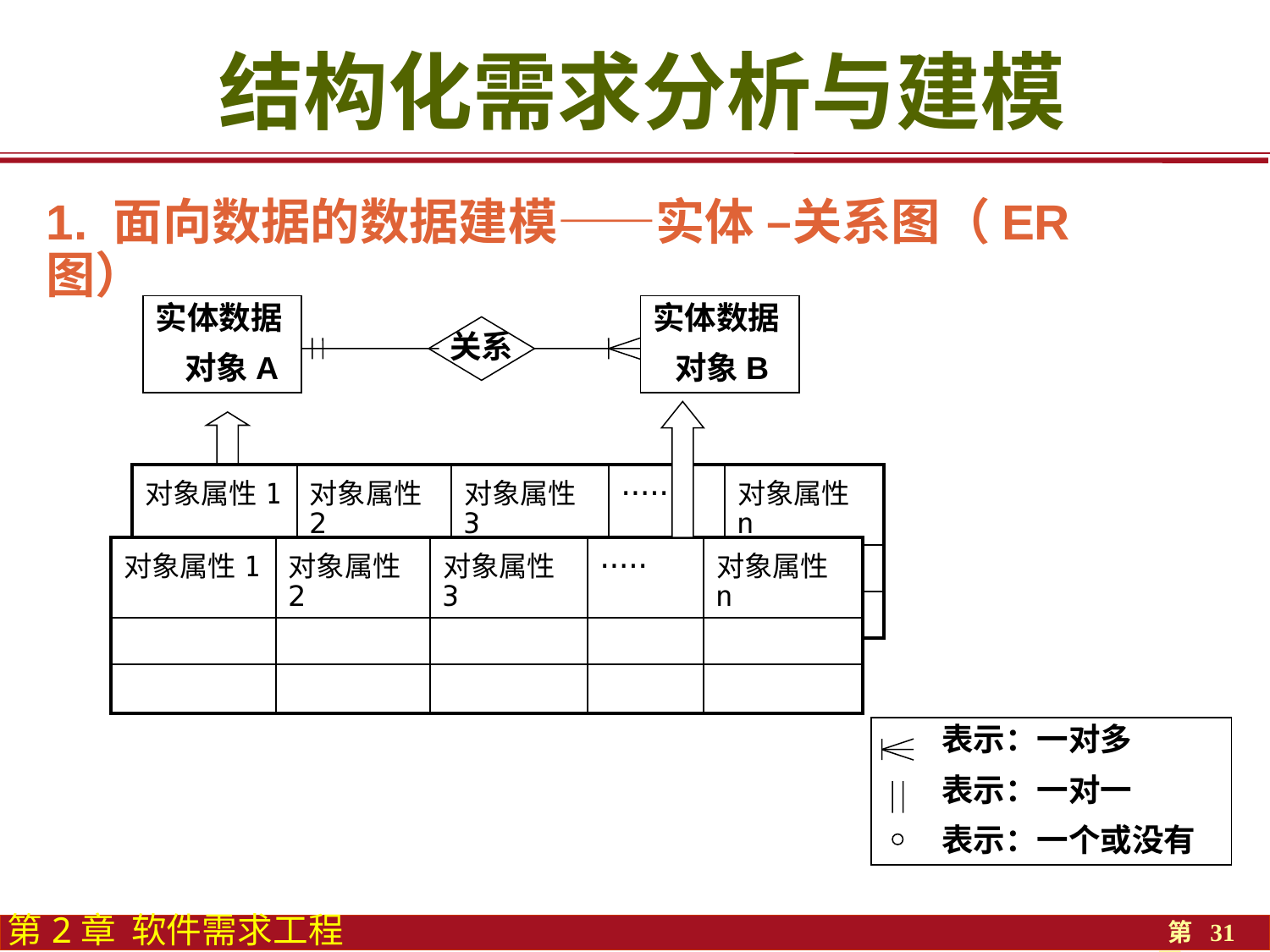

结构化需求分析与建模
1. 面向数据的数据建模——实体 –关系图（ER图）
实体数据
   对象A
实体数据
  对象B
关系

| 对象属性1 | 对象属性2 | 对象属性3 | ..... | 对象属性n |
| --- | --- | --- | --- | --- |
|  |  |  |  |  |
|  |  |  |  |  |
| 对象属性1 | 对象属性2 | 对象属性3 | ..... | 对象属性n |
| --- | --- | --- | --- | --- |
|  |  |  |  |  |
|  |  |  |  |  |
       表示：一对多
       表示：一对一
       表示：一个或没有